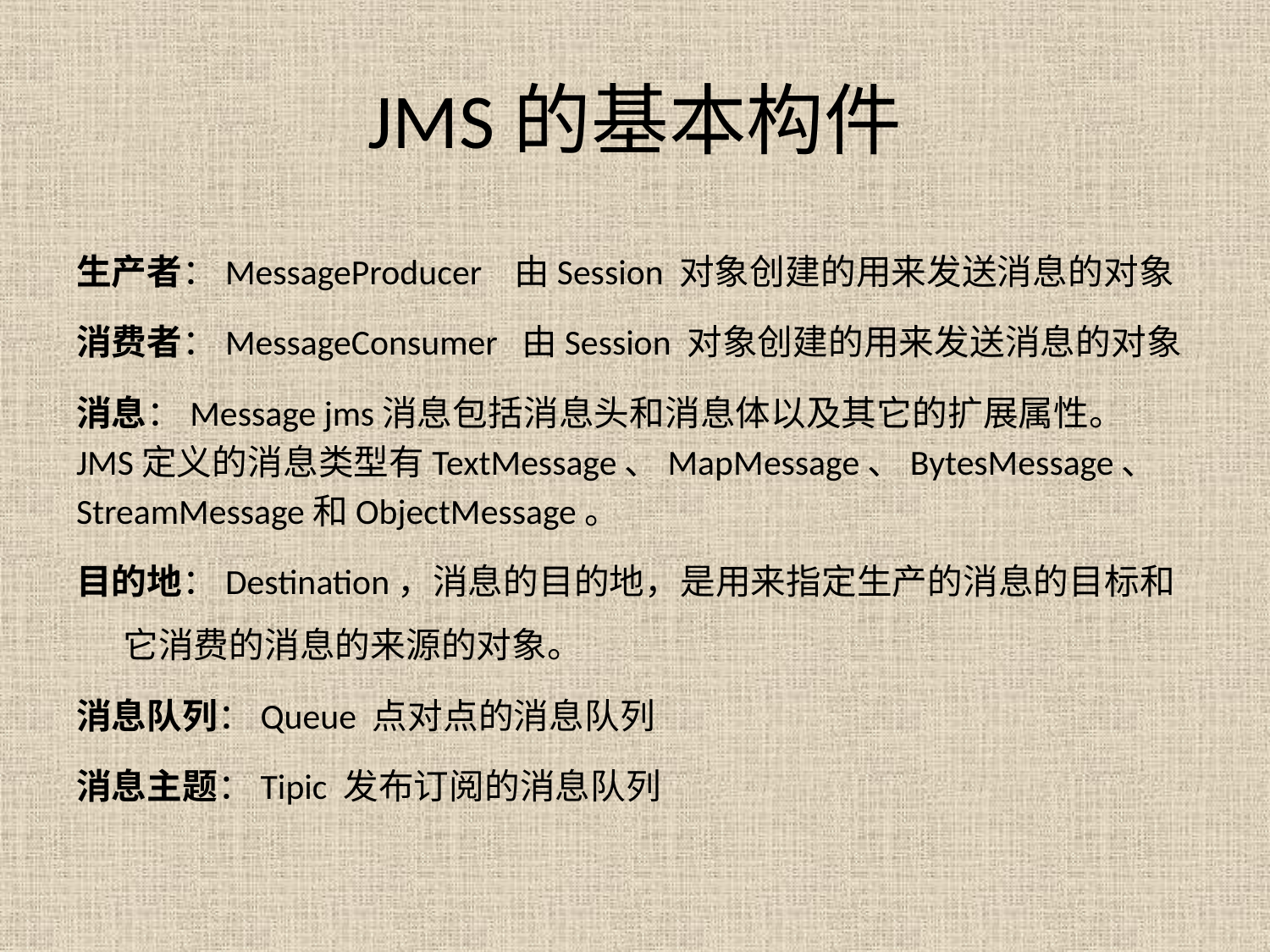

# JMS的基本构件
生产者：MessageProducer   由Session 对象创建的用来发送消息的对象
消费者：MessageConsumer  由Session 对象创建的用来发送消息的对象
消息：Message jms消息包括消息头和消息体以及其它的扩展属性。
JMS定义的消息类型有TextMessage、MapMessage、BytesMessage、
StreamMessage和ObjectMessage。
目的地：Destination，消息的目的地，是用来指定生产的消息的目标和它消费的消息的来源的对象。
消息队列：Queue 点对点的消息队列
消息主题：Tipic 发布订阅的消息队列